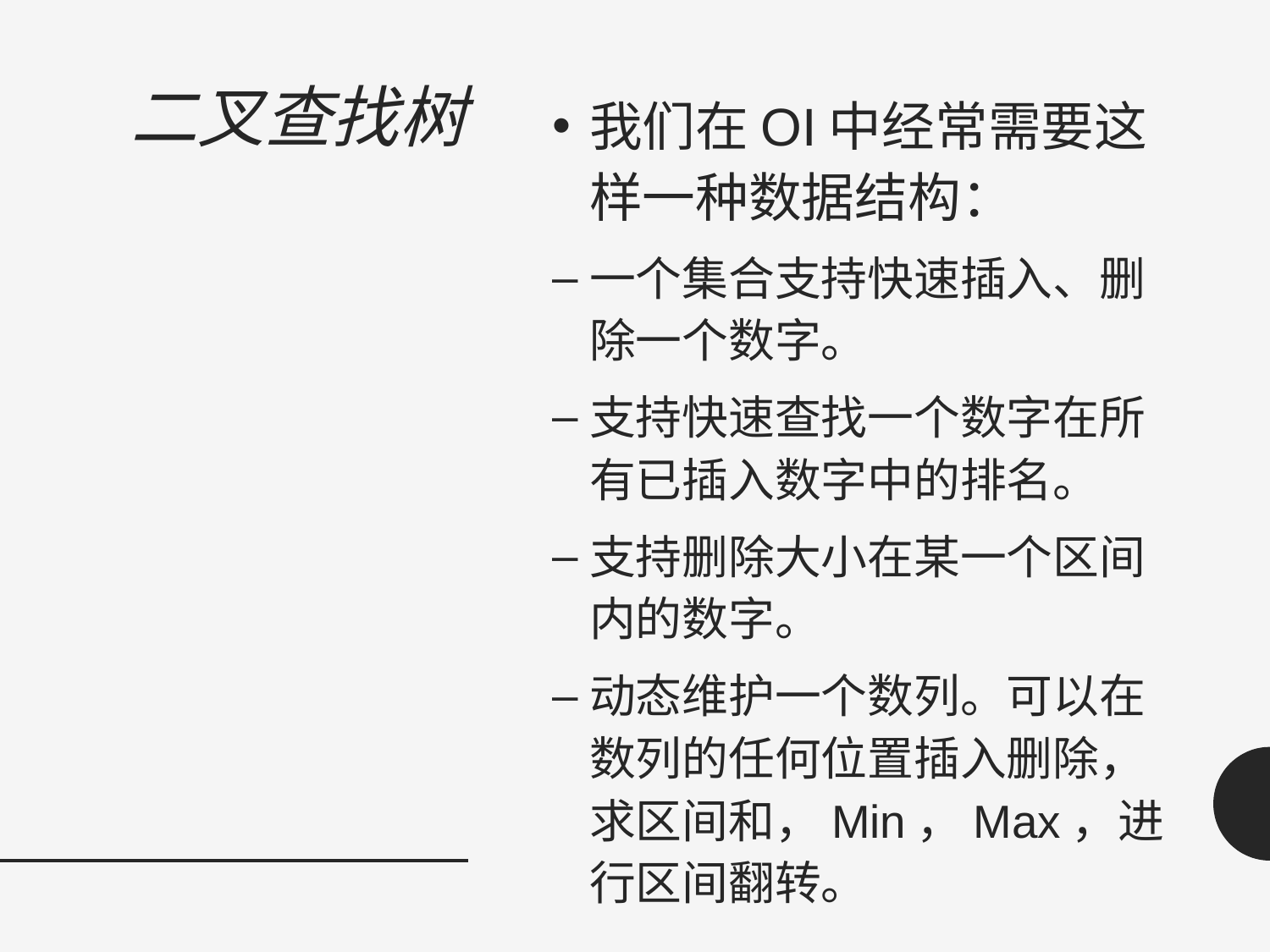

# 二叉查找树
我们在OI中经常需要这样一种数据结构：
一个集合支持快速插入、删除一个数字。
支持快速查找一个数字在所有已插入数字中的排名。
支持删除大小在某一个区间内的数字。
动态维护一个数列。可以在数列的任何位置插入删除，求区间和，Min，Max，进行区间翻转。